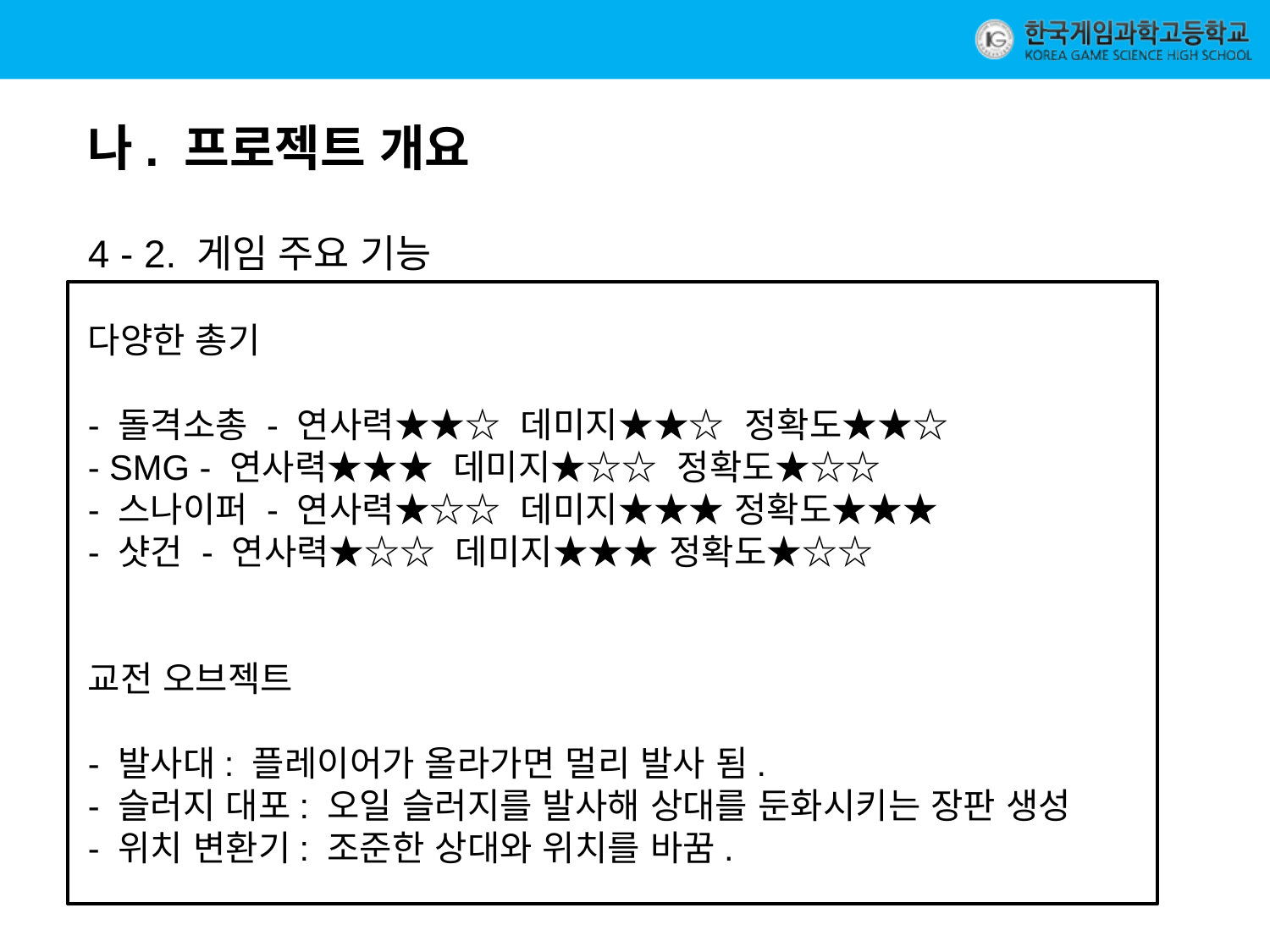

나. 프로젝트 개요
4 - 2. 게임 주요 기능

다양한 총기

- 돌격소총 - 연사력★★☆  데미지★★☆  정확도★★☆
- SMG - 연사력★★★  데미지★☆☆  정확도★☆☆
- 스나이퍼 - 연사력★☆☆  데미지★★★ 정확도★★★
- 샷건 - 연사력★☆☆  데미지★★★ 정확도★☆☆

교전 오브젝트

- 발사대: 플레이어가 올라가면 멀리 발사 됨.
- 슬러지 대포: 오일 슬러지를 발사해 상대를 둔화시키는 장판 생성
- 위치 변환기: 조준한 상대와 위치를 바꿈.